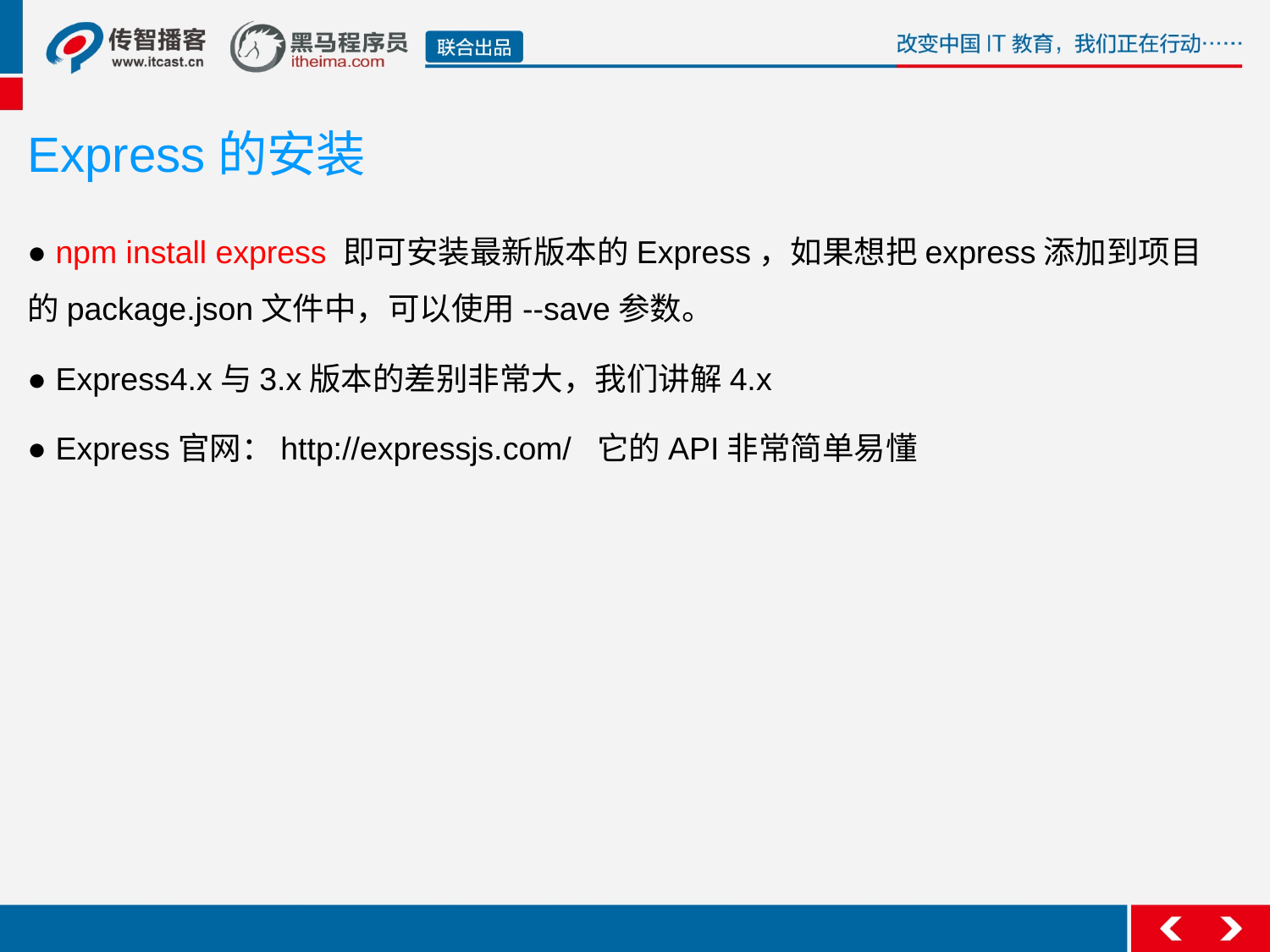

Express的安装
● npm install express 即可安装最新版本的Express，如果想把express添加到项目的package.json文件中，可以使用--save参数。
● Express4.x与3.x版本的差别非常大，我们讲解4.x
● Express官网：http://expressjs.com/  它的API非常简单易懂